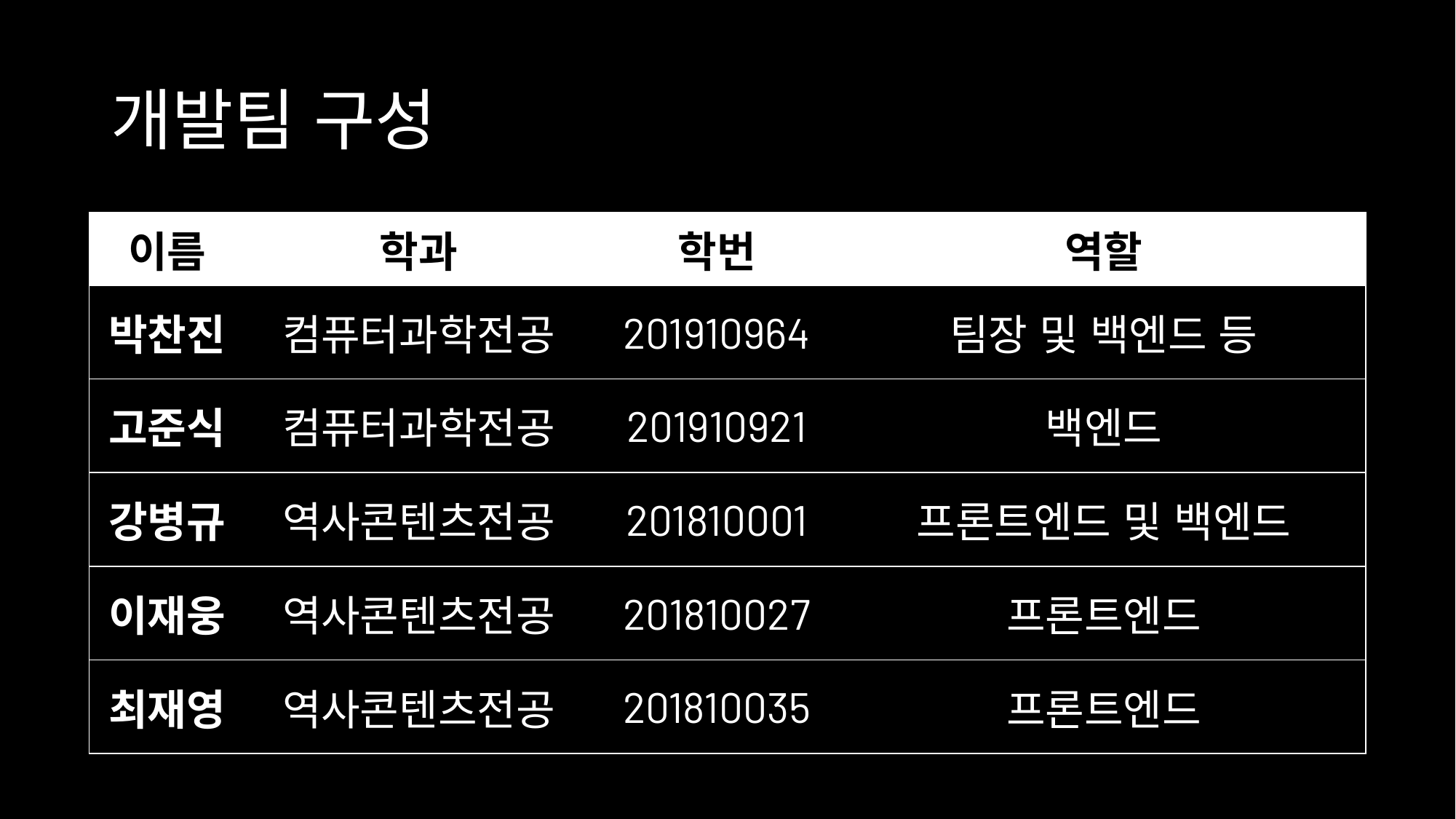

# 개발팀 구성
| 이름 | 학과 | 학번 | 역할 |
| --- | --- | --- | --- |
| 박찬진 | 컴퓨터과학전공 | 201910964 | 팀장 및 백엔드 등 |
| 고준식 | 컴퓨터과학전공 | 201910921 | 백엔드 |
| 강병규 | 역사콘텐츠전공 | 201810001 | 프론트엔드 및 백엔드 |
| 이재웅 | 역사콘텐츠전공 | 201810027 | 프론트엔드 |
| 최재영 | 역사콘텐츠전공 | 201810035 | 프론트엔드 |